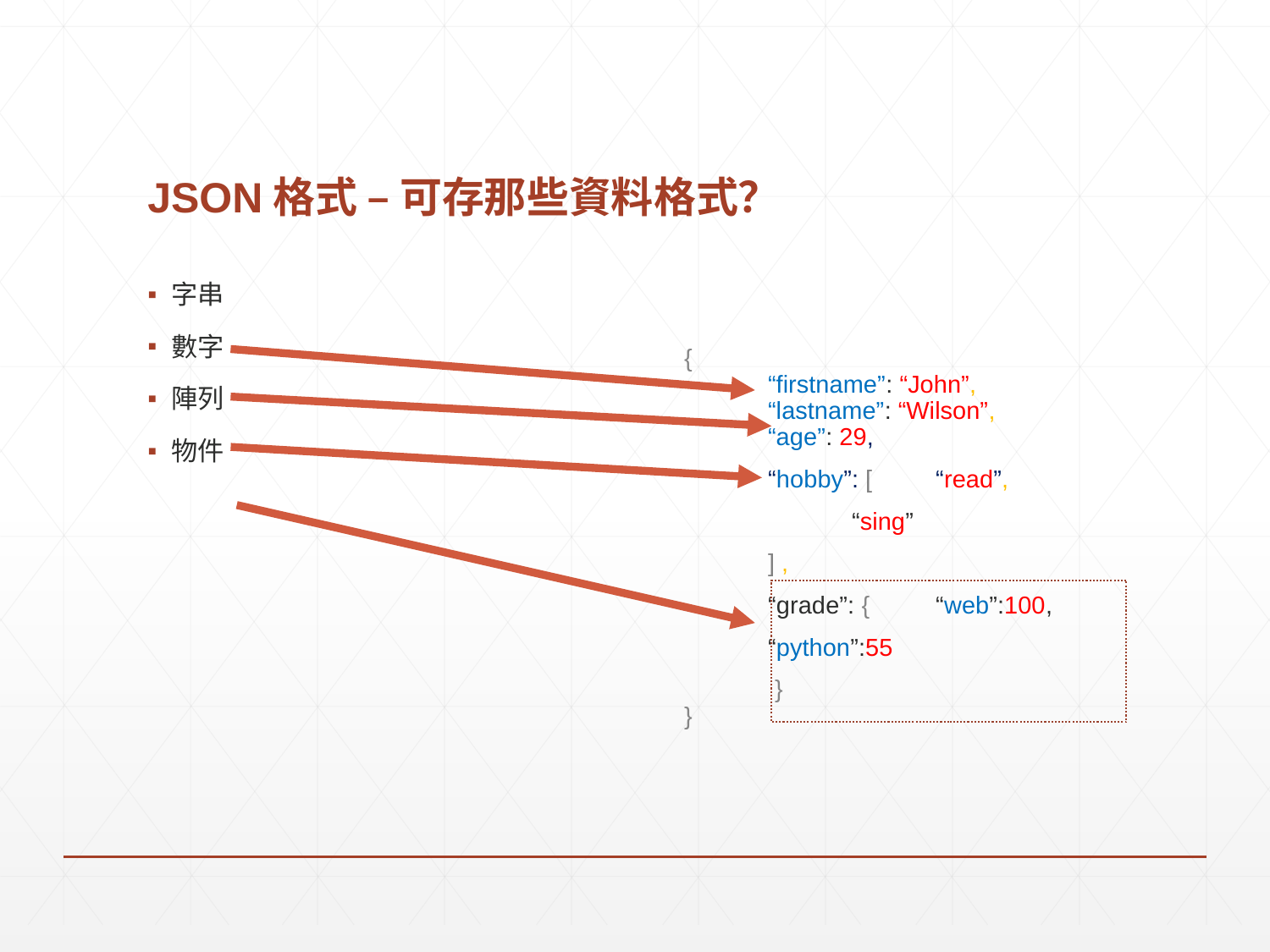

# JSON格式 – 可存那些資料格式？
字串
數字
陣列
物件

{
	“firstname”: “John”,
	“lastname”: “Wilson”,
	“age”: 29,
	“hobby”: [	“read”,
		 	“sing”
	] ,
	“grade”: { 	“web”:100,
			“python”:55
	 }
}